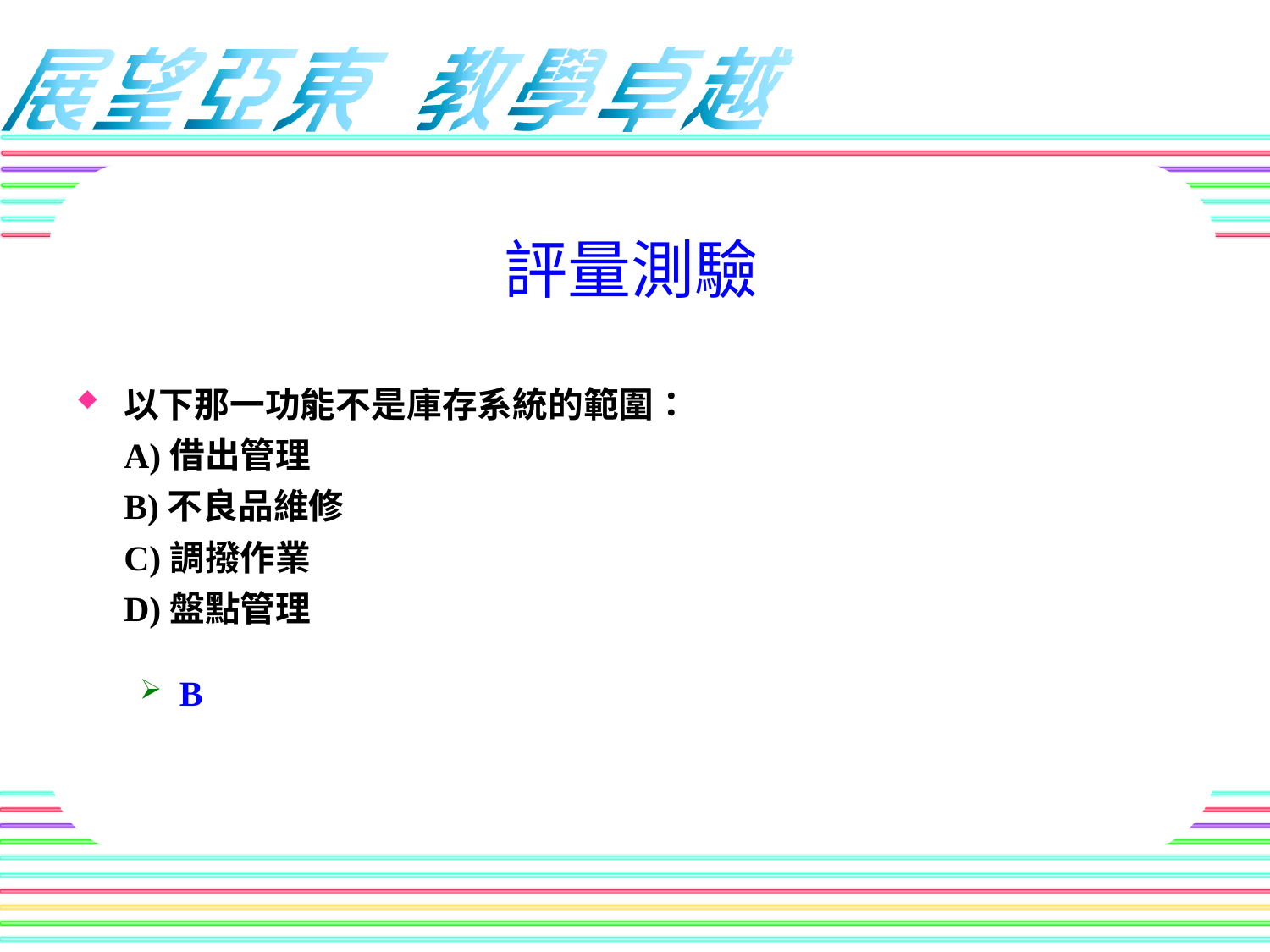

評量測驗
以下那一功能不是庫存系統的範圍：
A)借出管理
B)不良品維修
C)調撥作業
D)盤點管理
B